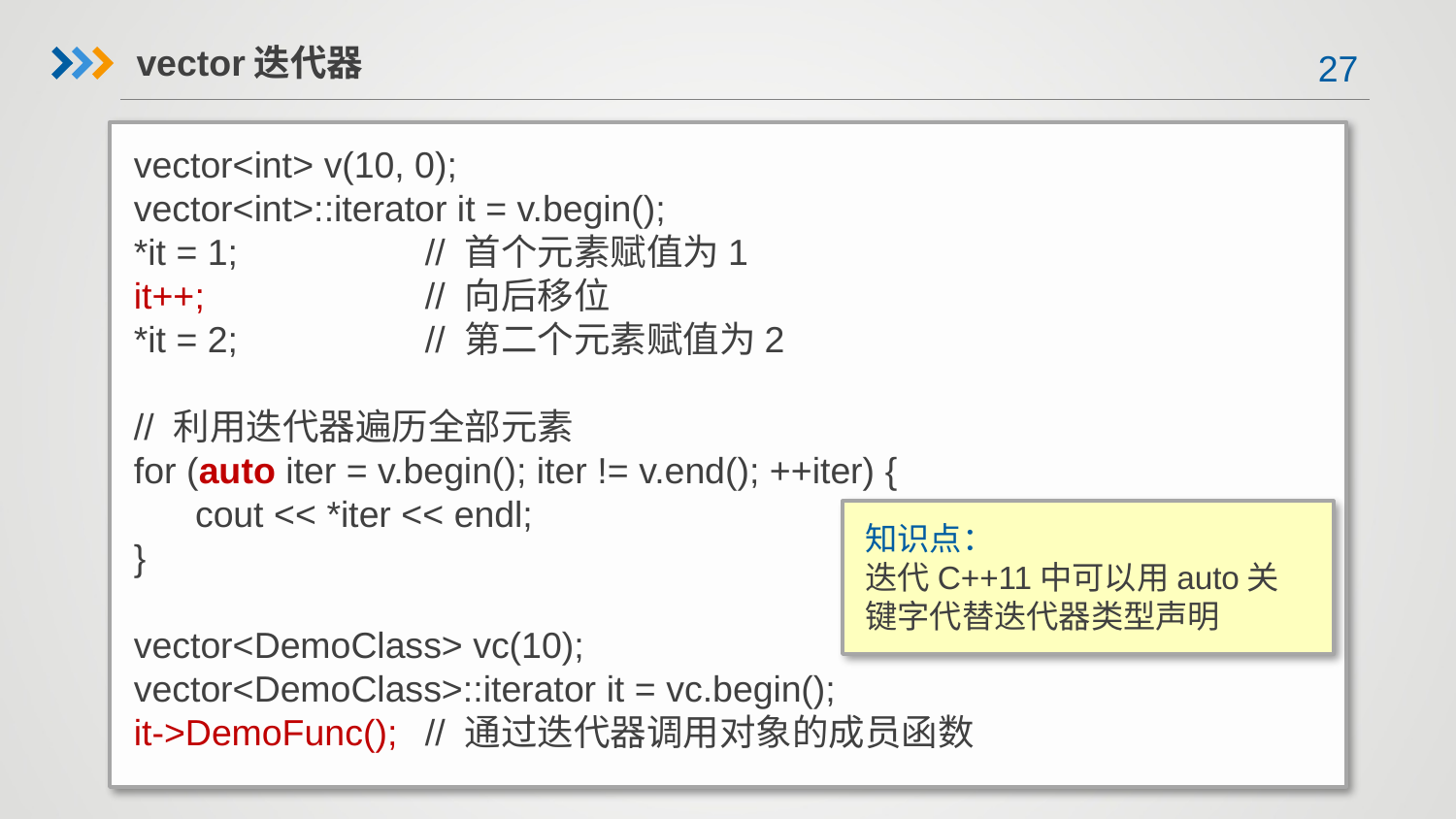

vector迭代器

vector<int> v(10, 0);
vector<int>::iterator it = v.begin();
*it = 1;		// 首个元素赋值为1
it++;		// 向后移位
*it = 2;		// 第二个元素赋值为2

// 利用迭代器遍历全部元素
for (auto iter = v.begin(); iter != v.end(); ++iter) {
      cout << *iter << endl;
}

vector<DemoClass> vc(10);
vector<DemoClass>::iterator it = vc.begin();
it->DemoFunc();	// 通过迭代器调用对象的成员函数

知识点：
迭代C++11中可以用auto关键字代替迭代器类型声明